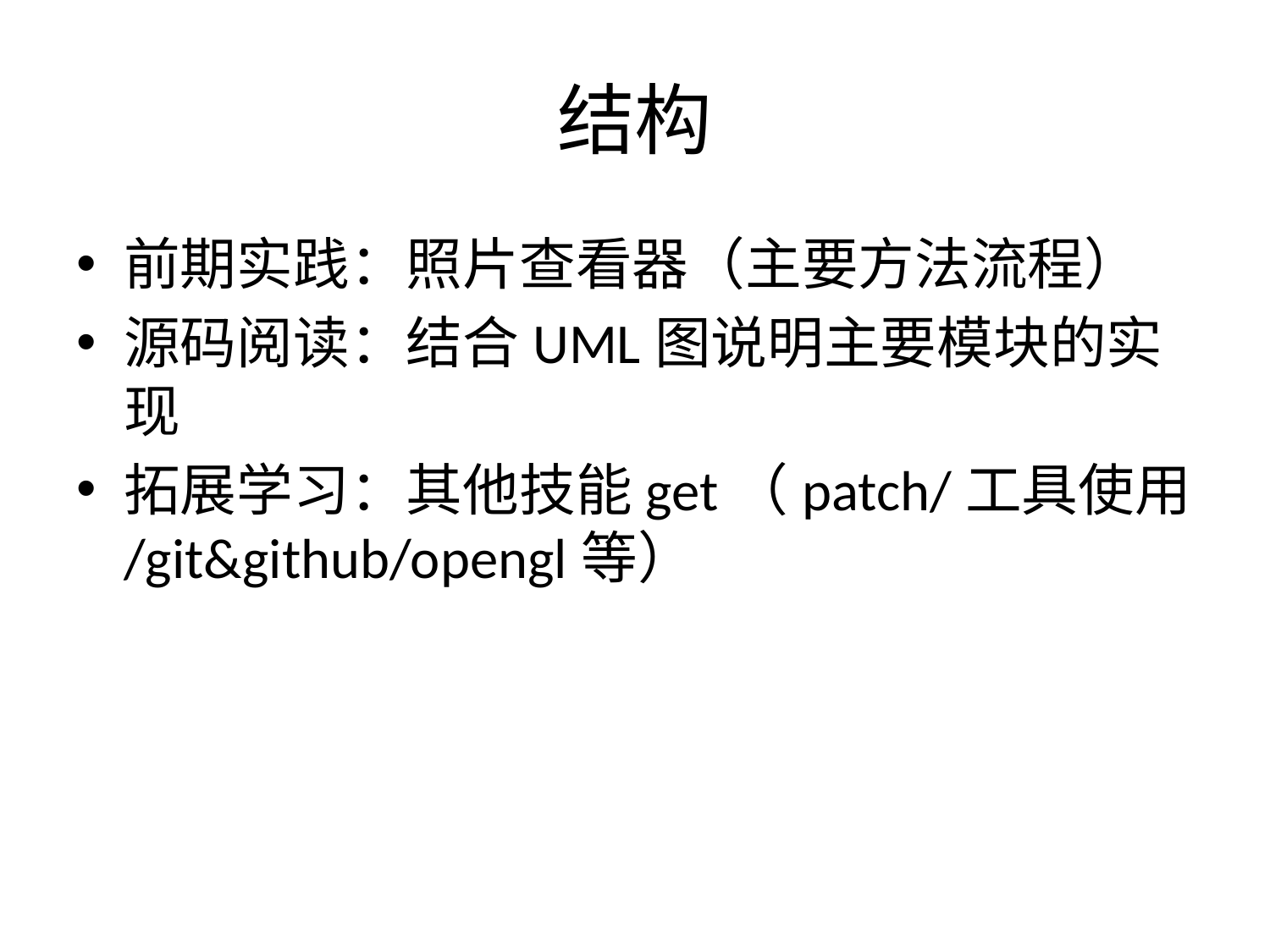

# 结构
前期实践：照片查看器（主要方法流程）
源码阅读：结合UML图说明主要模块的实现
拓展学习：其他技能get（patch/工具使用/git&github/opengl等）